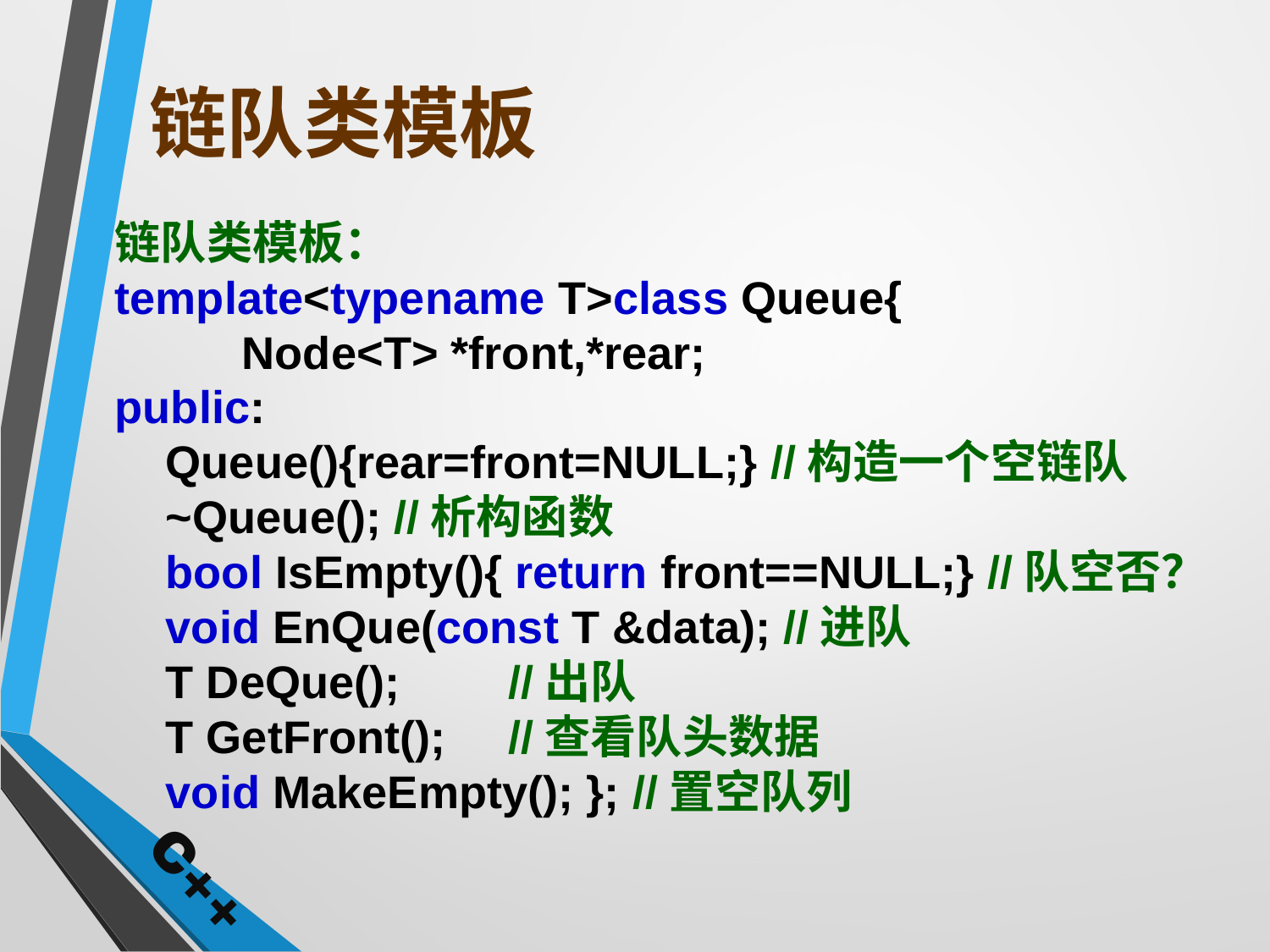

# 链队类模板
链队类模板：
template<typename T>class Queue{
	Node<T> *front,*rear;
public:
    Queue(){rear=front=NULL;} //构造一个空链队
    ~Queue(); //析构函数
    bool IsEmpty(){ return front==NULL;} //队空否？
    void EnQue(const T &data); //进队
    T DeQue();	 //出队
    T GetFront();	 //查看队头数据
    void MakeEmpty(); }; //置空队列